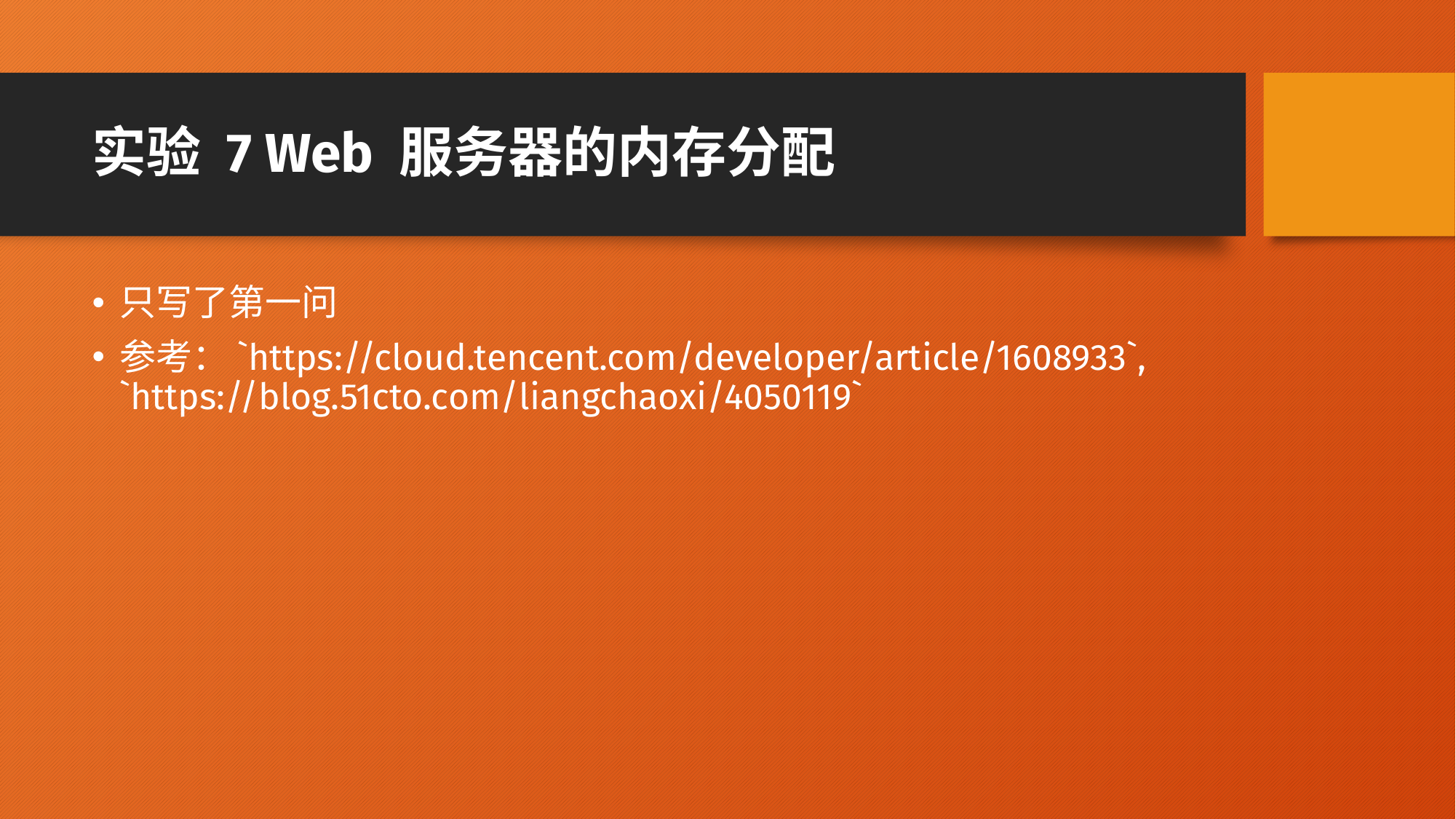

# 实验 7 Web 服务器的内存分配
只写了第一问
参考：`https://cloud.tencent.com/developer/article/1608933`, `https://blog.51cto.com/liangchaoxi/4050119`